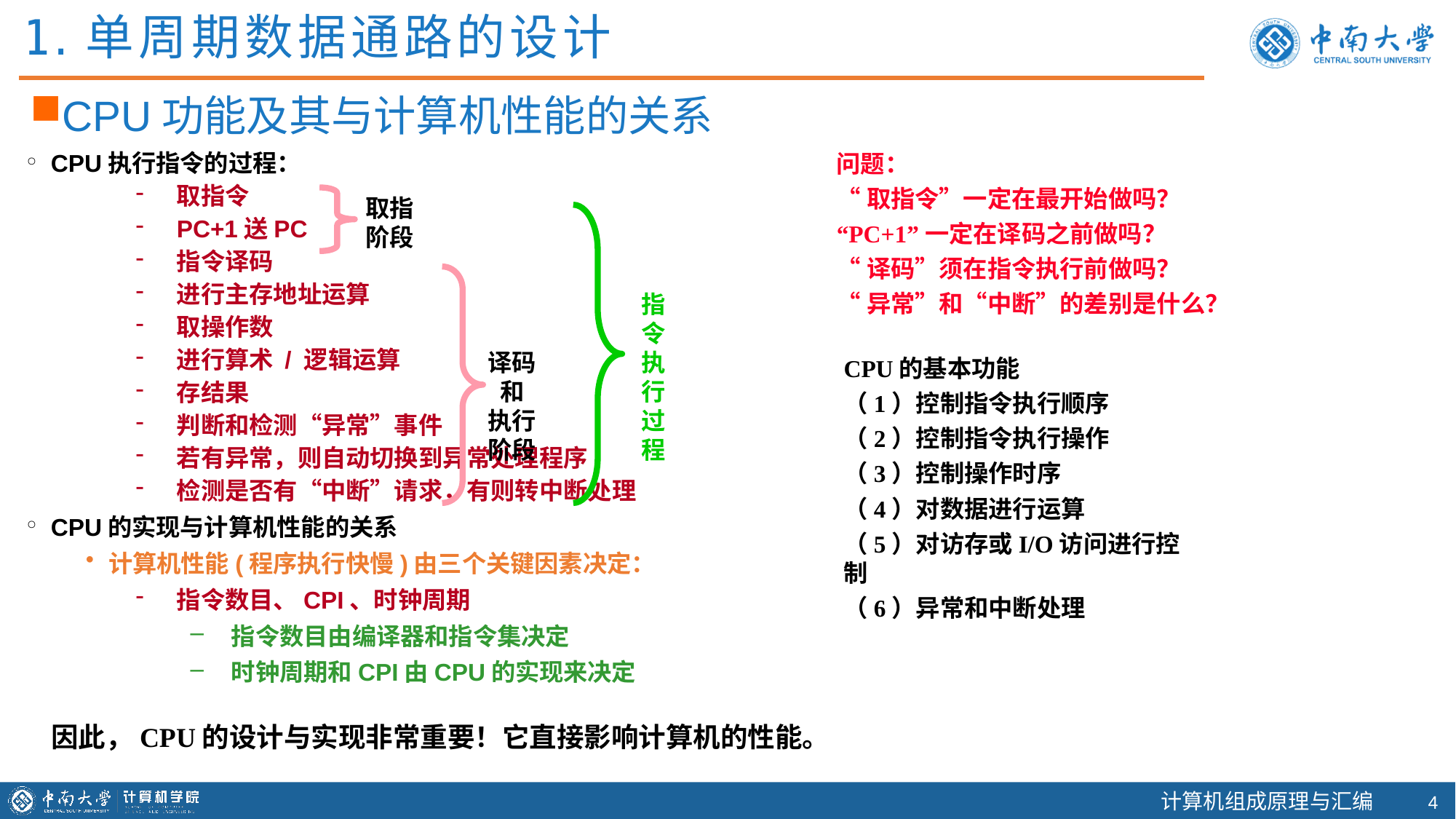

1.单周期数据通路的设计

CPU功能及其与计算机性能的关系
问题：
“取指令”一定在最开始做吗？
“PC+1”一定在译码之前做吗？
“译码”须在指令执行前做吗？
“异常”和“中断”的差别是什么？
CPU执行指令的过程：
取指令
PC+1送PC
指令译码
进行主存地址运算
取操作数
进行算术 / 逻辑运算
存结果
判断和检测“异常”事件
若有异常，则自动切换到异常处理程序
检测是否有“中断”请求，有则转中断处理
CPU的实现与计算机性能的关系
计算机性能(程序执行快慢)由三个关键因素决定：
指令数目、CPI、时钟周期
指令数目由编译器和指令集决定
时钟周期和CPI由CPU的实现来决定

取指阶段

指令执行过程

译码和
执行阶段
CPU的基本功能
（1）控制指令执行顺序
（2）控制指令执行操作
（3）控制操作时序
（4）对数据进行运算
（5）对访存或I/O访问进行控制
（6）异常和中断处理
因此，CPU的设计与实现非常重要！它直接影响计算机的性能。
4